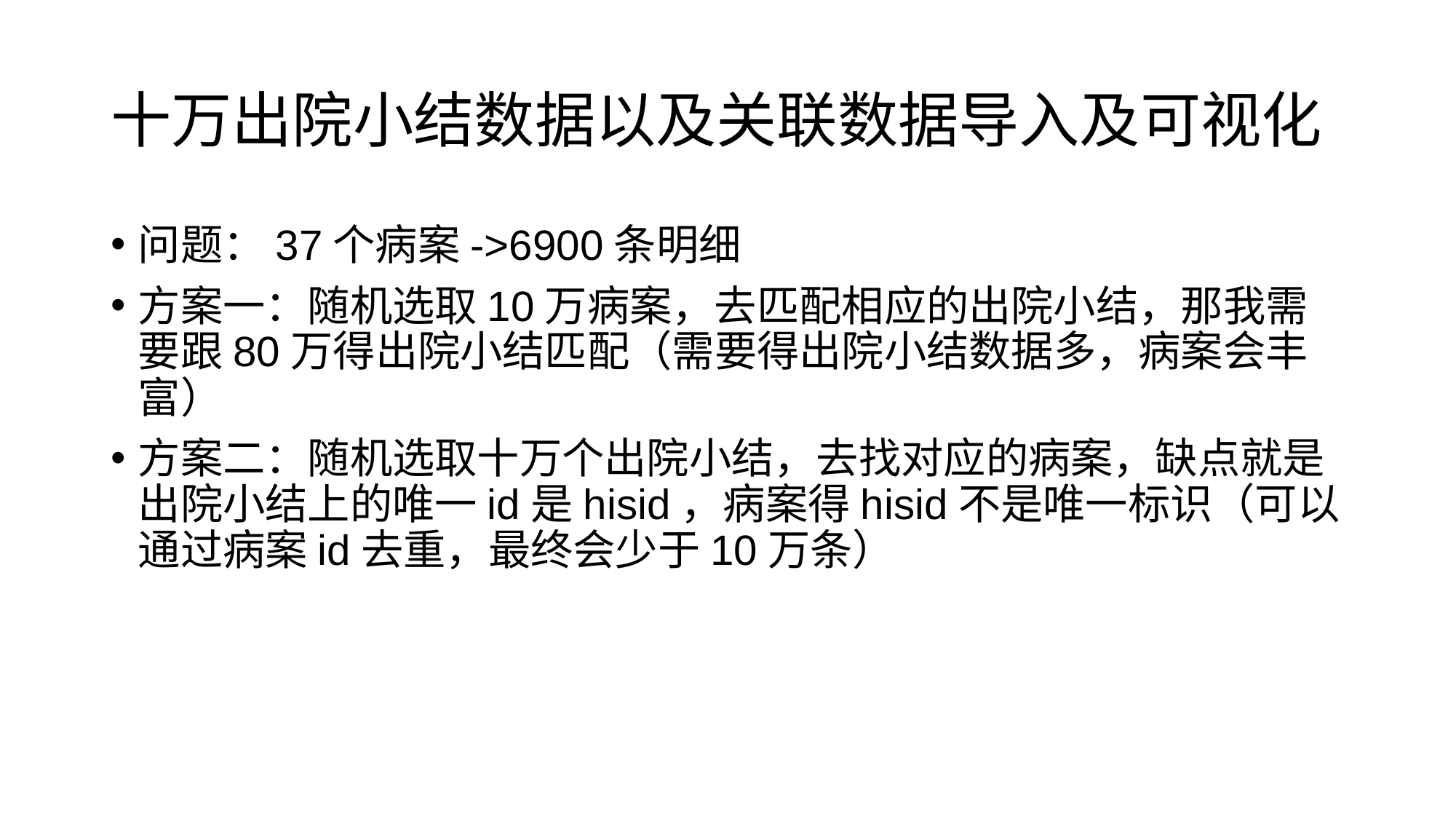

# 十万出院小结数据以及关联数据导入及可视化
问题：37个病案->6900条明细
方案一：随机选取10万病案，去匹配相应的出院小结，那我需要跟80万得出院小结匹配（需要得出院小结数据多，病案会丰富）
方案二：随机选取十万个出院小结，去找对应的病案，缺点就是出院小结上的唯一id是hisid，病案得hisid不是唯一标识（可以通过病案id去重，最终会少于10万条）